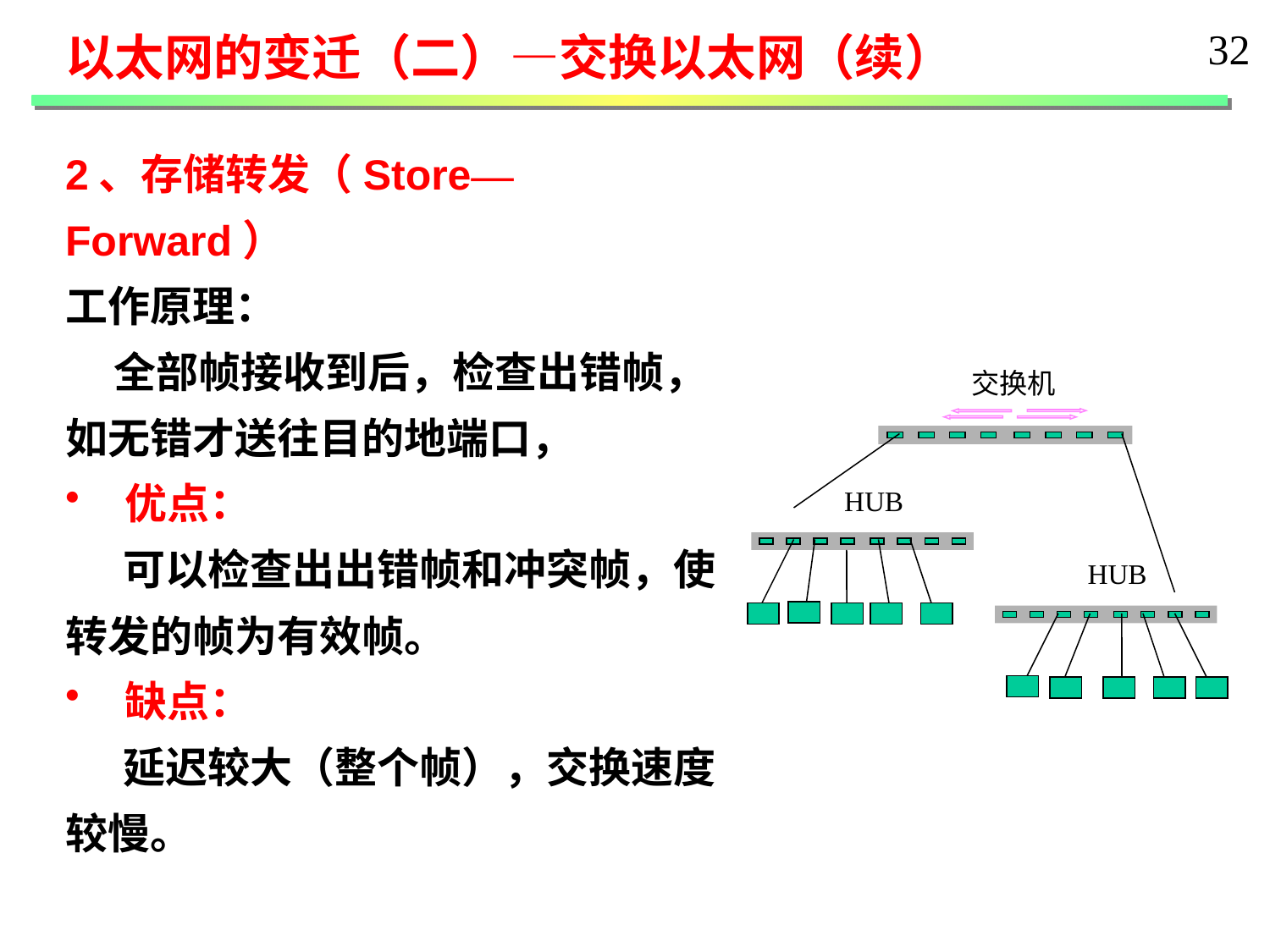

32
以太网的变迁（二）—交换以太网（续）

2、存储转发（Store—Forward）
工作原理：
    全部帧接收到后，检查出错帧，如无错才送往目的地端口，
  优点：
     可以检查出出错帧和冲突帧，使转发的帧为有效帧。
  缺点：
     延迟较大（整个帧），交换速度较慢。
交换机

HUB

HUB